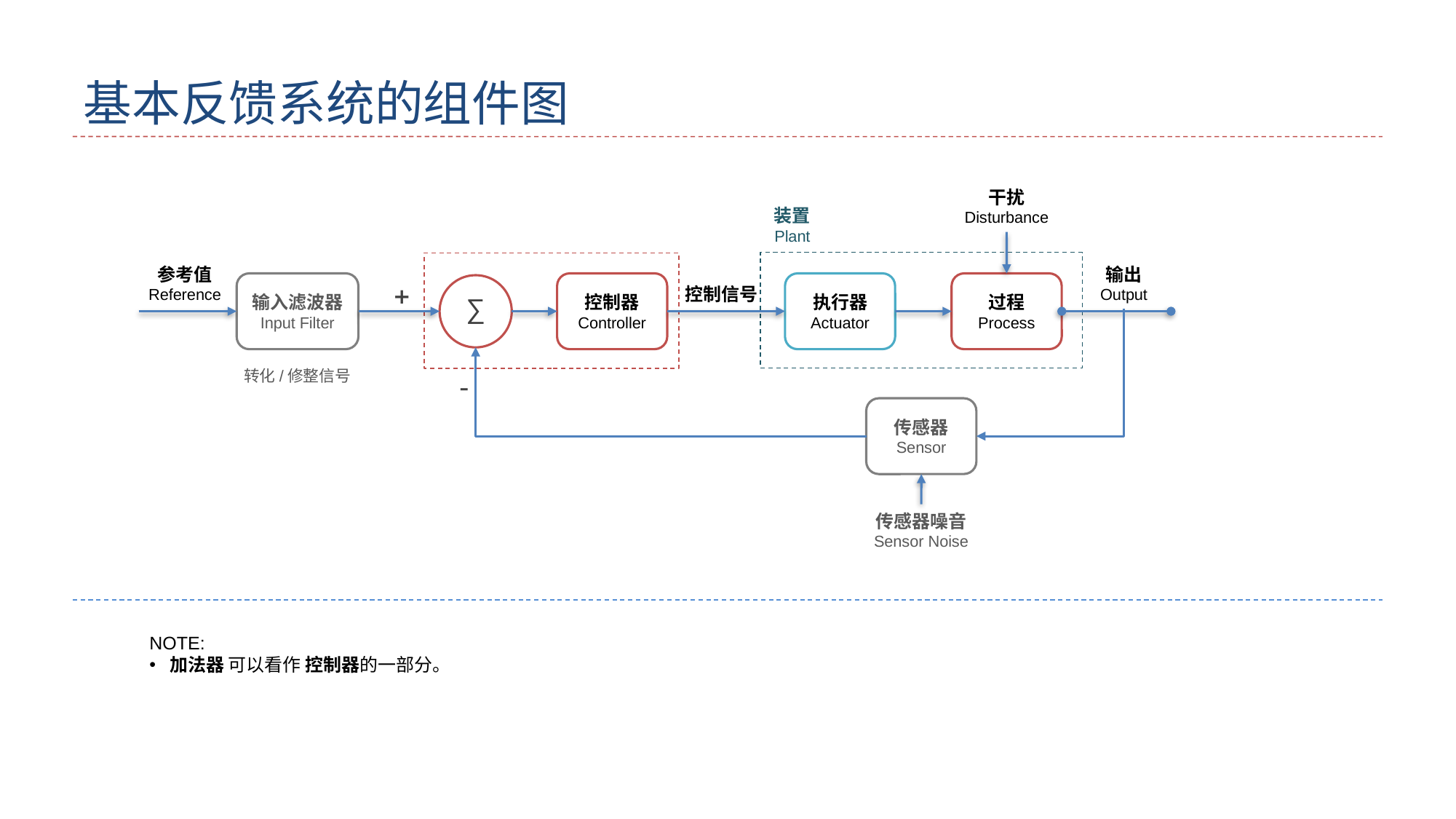

# 基本反馈系统的组件图
干扰
Disturbance
装置
Plant

参考值
Reference
输出
Output
输入滤波器
Input Filter
控制器
Controller
过程
Process
执行器
Actuator
∑
+
控制信号
转化/修整信号
-
传感器
Sensor
传感器噪音
Sensor Noise
NOTE:
加法器 可以看作 控制器的一部分。